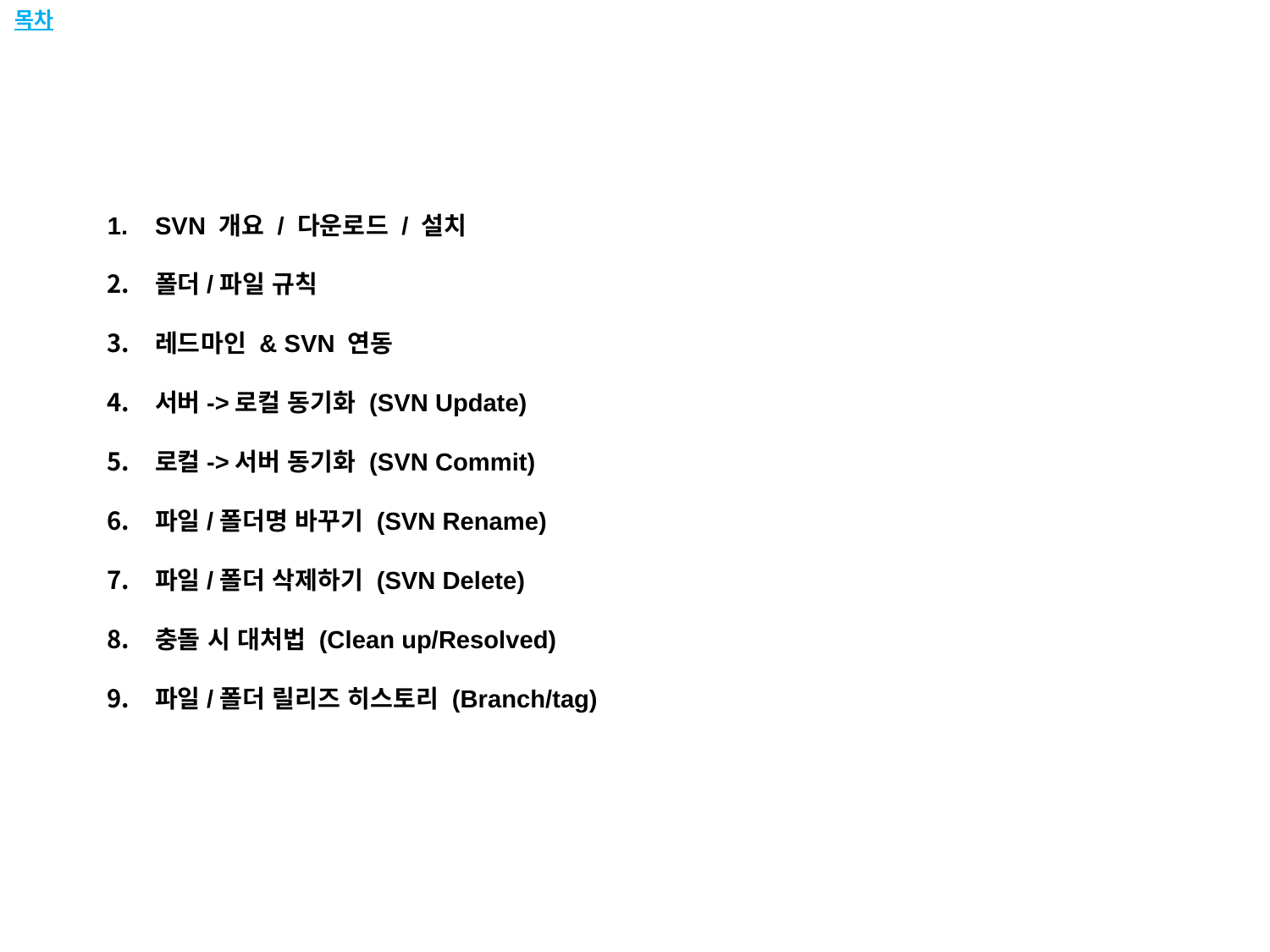

목차
SVN 개요 / 다운로드 / 설치
폴더/파일 규칙
레드마인 & SVN 연동
서버->로컬 동기화 (SVN Update)
로컬->서버 동기화 (SVN Commit)
파일/폴더명 바꾸기 (SVN Rename)
파일/폴더 삭제하기 (SVN Delete)
충돌 시 대처법 (Clean up/Resolved)
파일/폴더 릴리즈 히스토리 (Branch/tag)